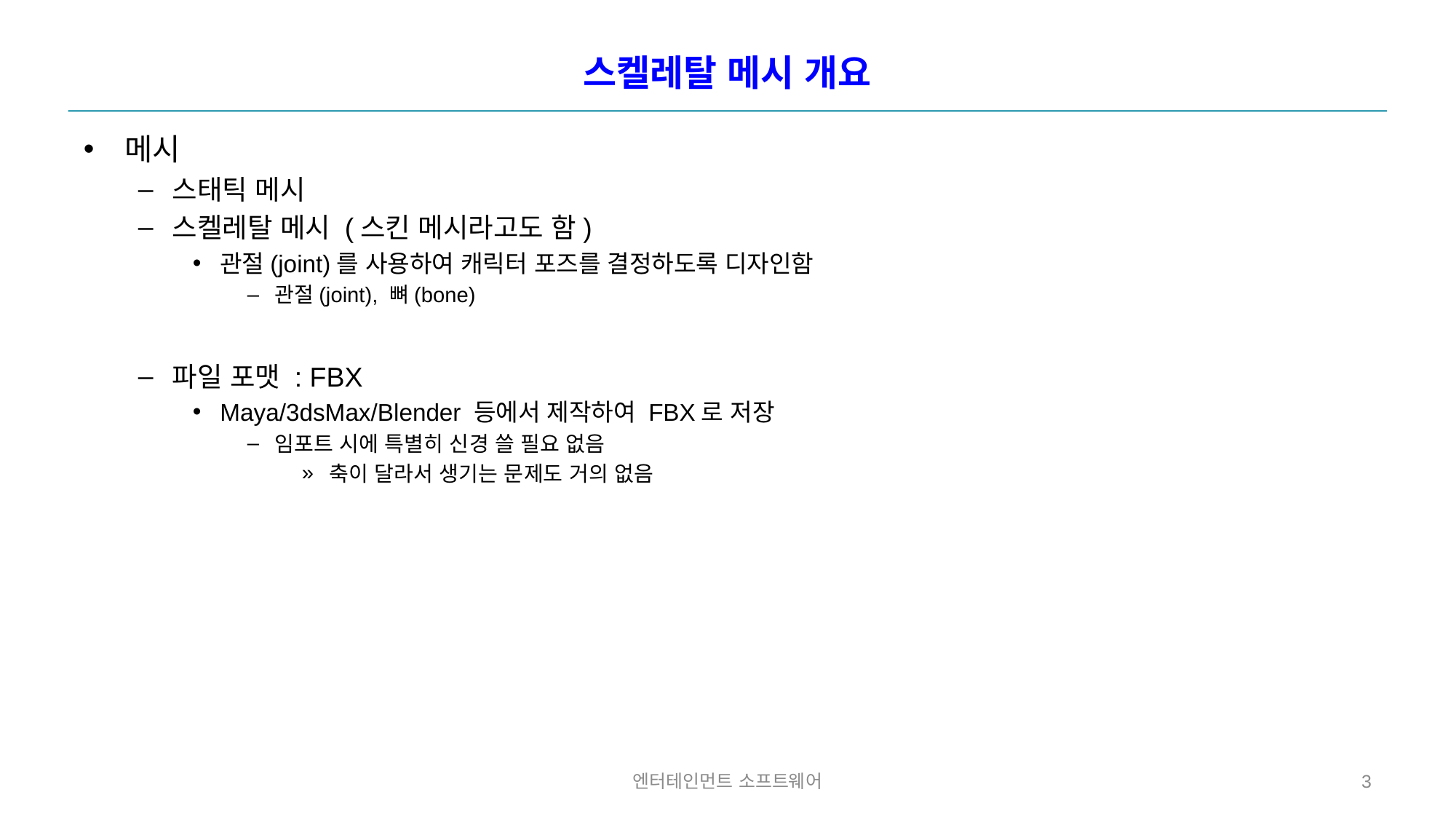

# 스켈레탈 메시 개요
메시
스태틱 메시
스켈레탈 메시 (스킨 메시라고도 함)
관절(joint)를 사용하여 캐릭터 포즈를 결정하도록 디자인함
관절(joint), 뼈(bone)

파일 포맷 : FBX
Maya/3dsMax/Blender 등에서 제작하여 FBX로 저장
임포트 시에 특별히 신경 쓸 필요 없음
축이 달라서 생기는 문제도 거의 없음

엔터테인먼트 소프트웨어
3